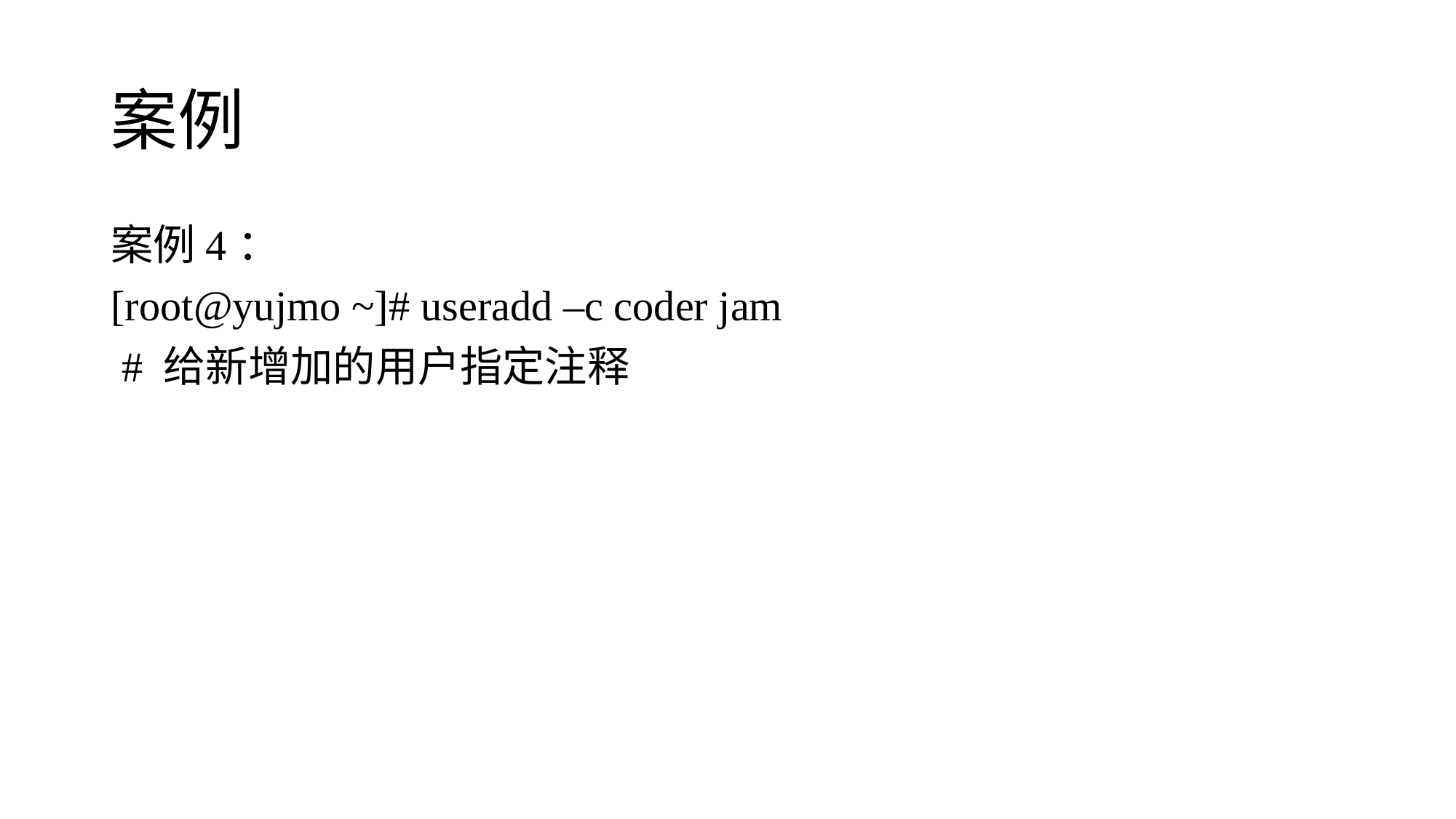

# 案例
案例4：
[root@yujmo ~]# useradd –c coder jam
 # 给新增加的用户指定注释